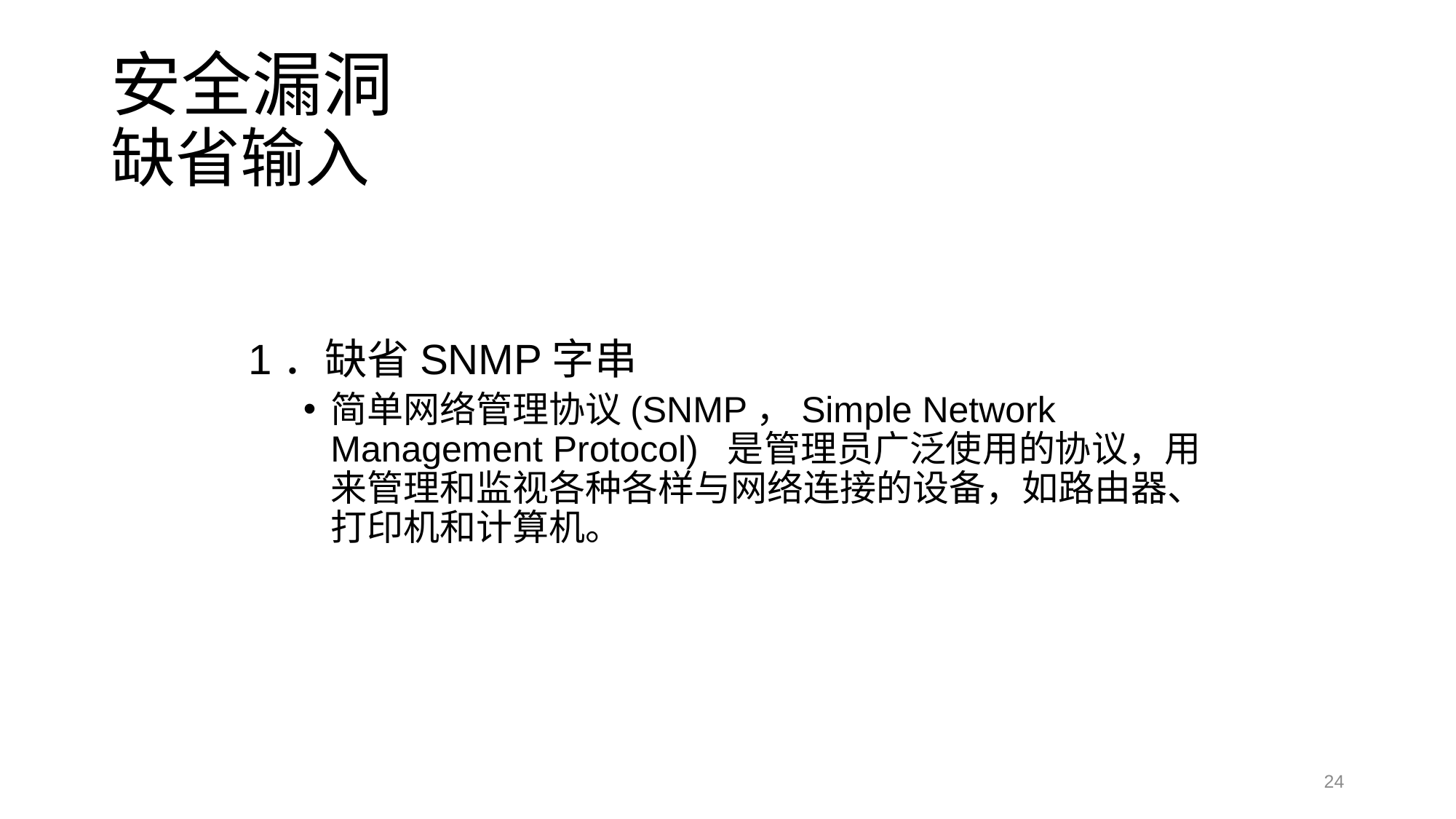

# 安全漏洞 缺省输入
1．缺省SNMP字串
简单网络管理协议(SNMP，Simple Network Management Protocol)  是管理员广泛使用的协议，用来管理和监视各种各样与网络连接的设备，如路由器、打印机和计算机。
24